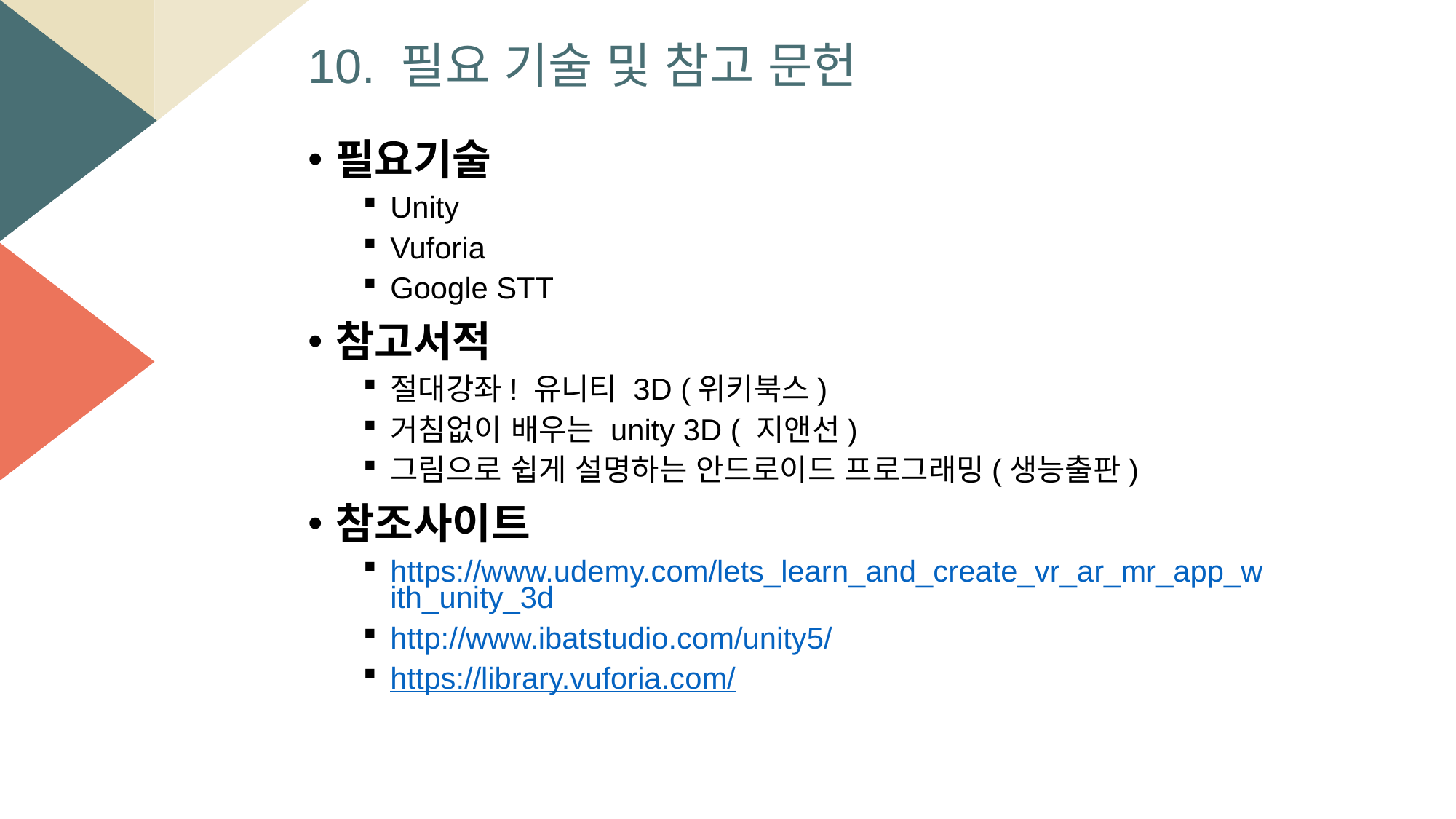

10. 필요 기술 및 참고 문헌

필요기술
Unity
Vuforia
Google STT
참고서적
절대강좌! 유니티 3D (위키북스)
거침없이 배우는 unity 3D ( 지앤선)
그림으로 쉽게 설명하는 안드로이드 프로그래밍(생능출판)
참조사이트
https://www.udemy.com/lets_learn_and_create_vr_ar_mr_app_with_unity_3d
http://www.ibatstudio.com/unity5/
https://library.vuforia.com/